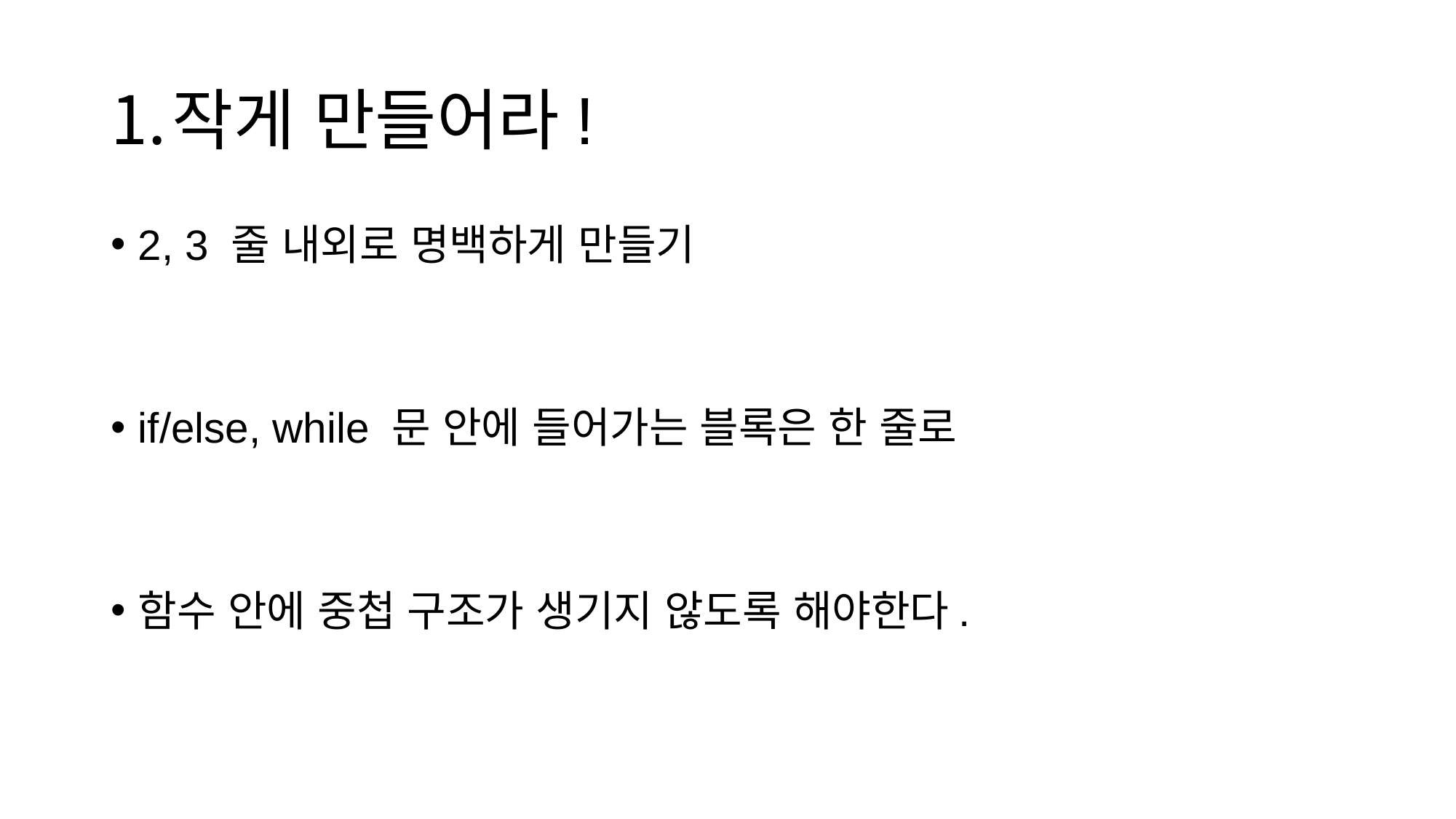

# 작게 만들어라!
2, 3 줄 내외로 명백하게 만들기

if/else, while 문 안에 들어가는 블록은 한 줄로

함수 안에 중첩 구조가 생기지 않도록 해야한다.